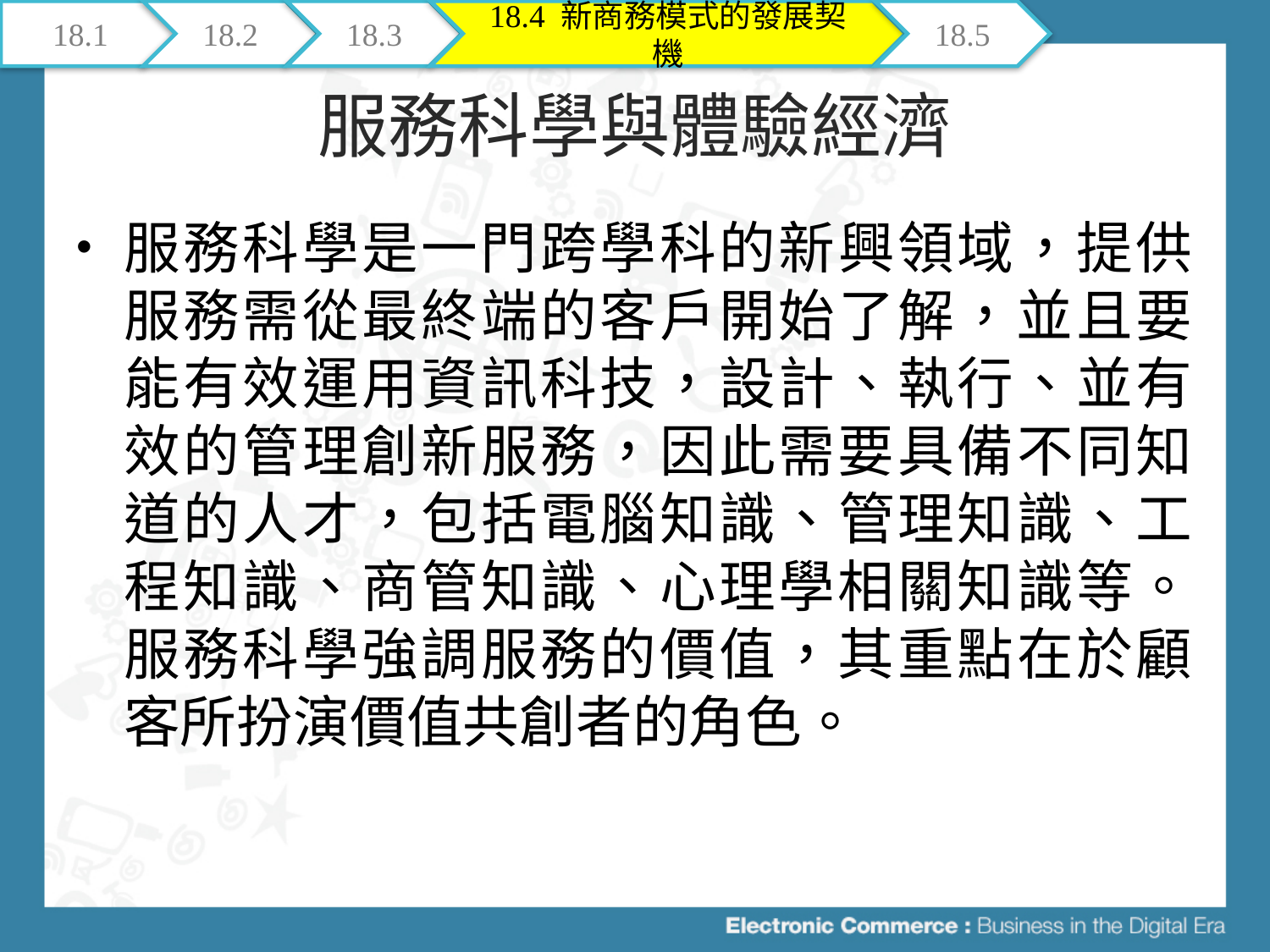

18.1
18.2
18.3
18.4 新商務模式的發展契機
18.5
# 服務科學與體驗經濟
服務科學是一門跨學科的新興領域，提供服務需從最終端的客戶開始了解，並且要能有效運用資訊科技，設計、執行、並有效的管理創新服務，因此需要具備不同知道的人才，包括電腦知識、管理知識、工程知識、商管知識、心理學相關知識等。服務科學強調服務的價值，其重點在於顧客所扮演價值共創者的角色。